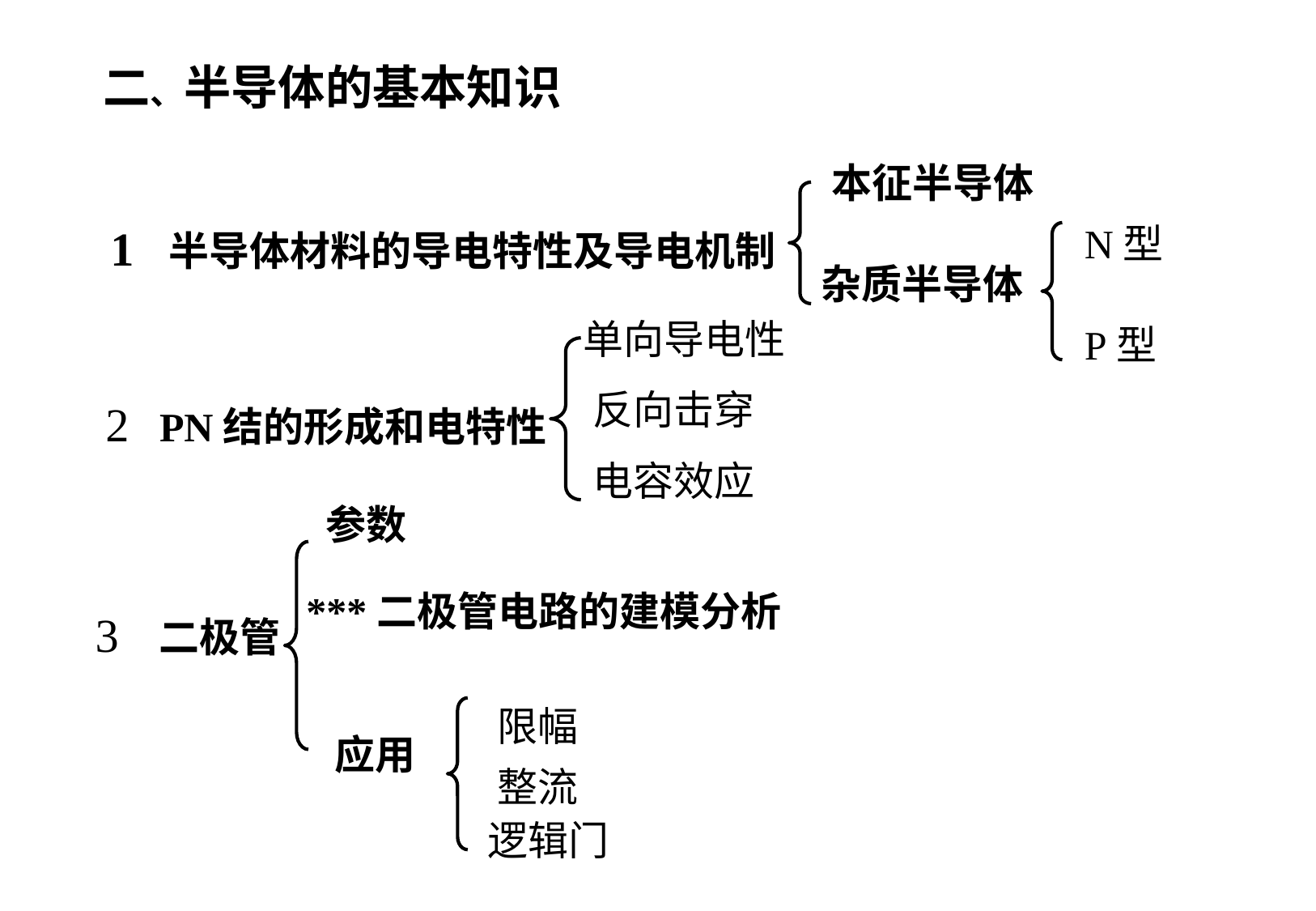

# 二、半导体的基本知识
本征半导体

N型

1  半导体材料的导电特性及导电机制
杂质半导体
单向导电性
P型

反向击穿
2   PN结的形成和电特性
电容效应
参数

***二极管电路的建模分析

3   二极管
限幅

应用
整流

逻辑门